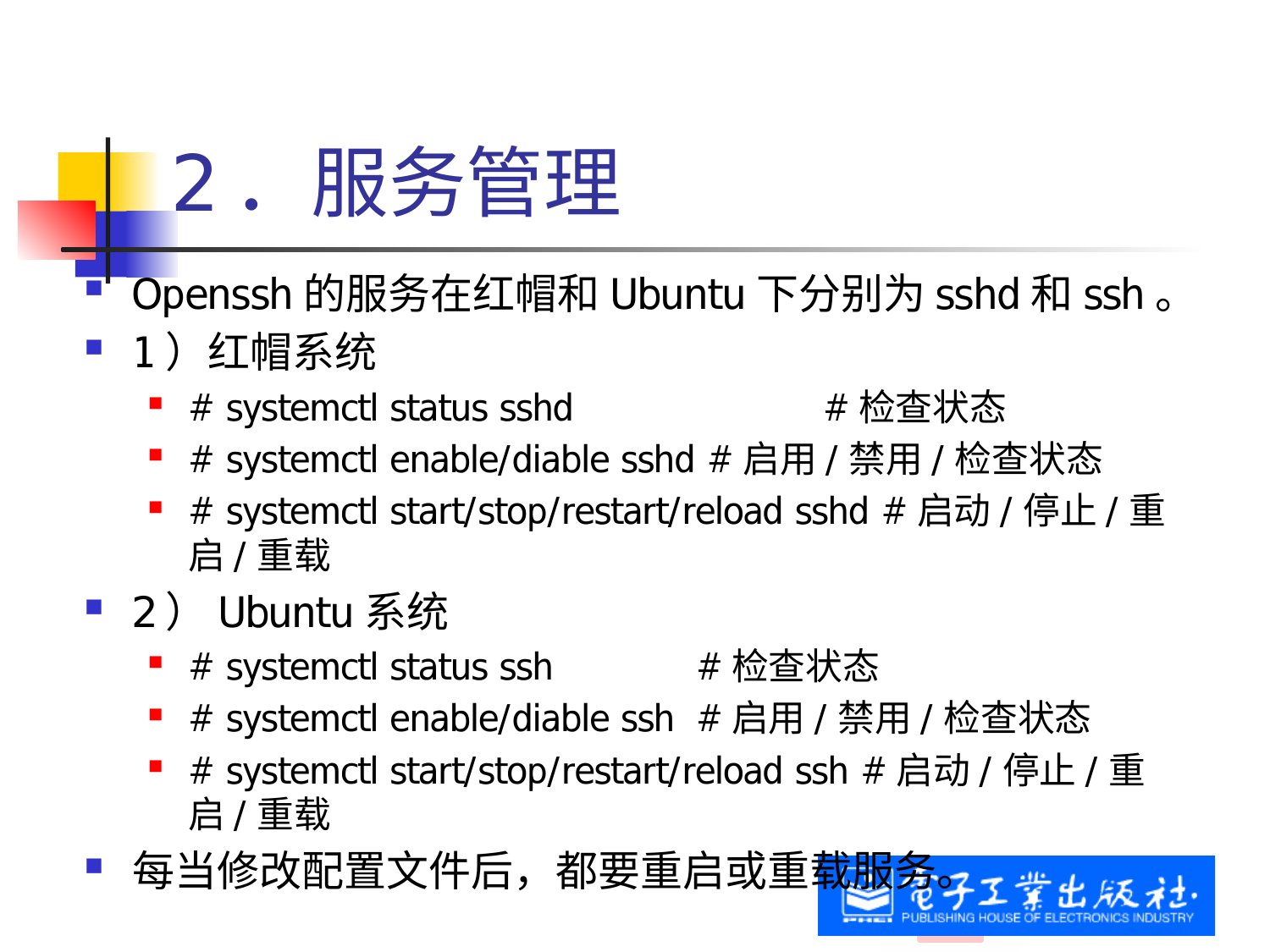

# 2．服务管理
Openssh的服务在红帽和Ubuntu下分别为sshd和ssh。
1）红帽系统
# systemctl status sshd 		#检查状态
# systemctl enable/diable sshd #启用/禁用/检查状态
# systemctl start/stop/restart/reload sshd #启动/停止/重启/重载
2）Ubuntu系统
# systemctl status ssh 		#检查状态
# systemctl enable/diable ssh 	#启用/禁用/检查状态
# systemctl start/stop/restart/reload ssh #启动/停止/重启/重载
每当修改配置文件后，都要重启或重载服务。